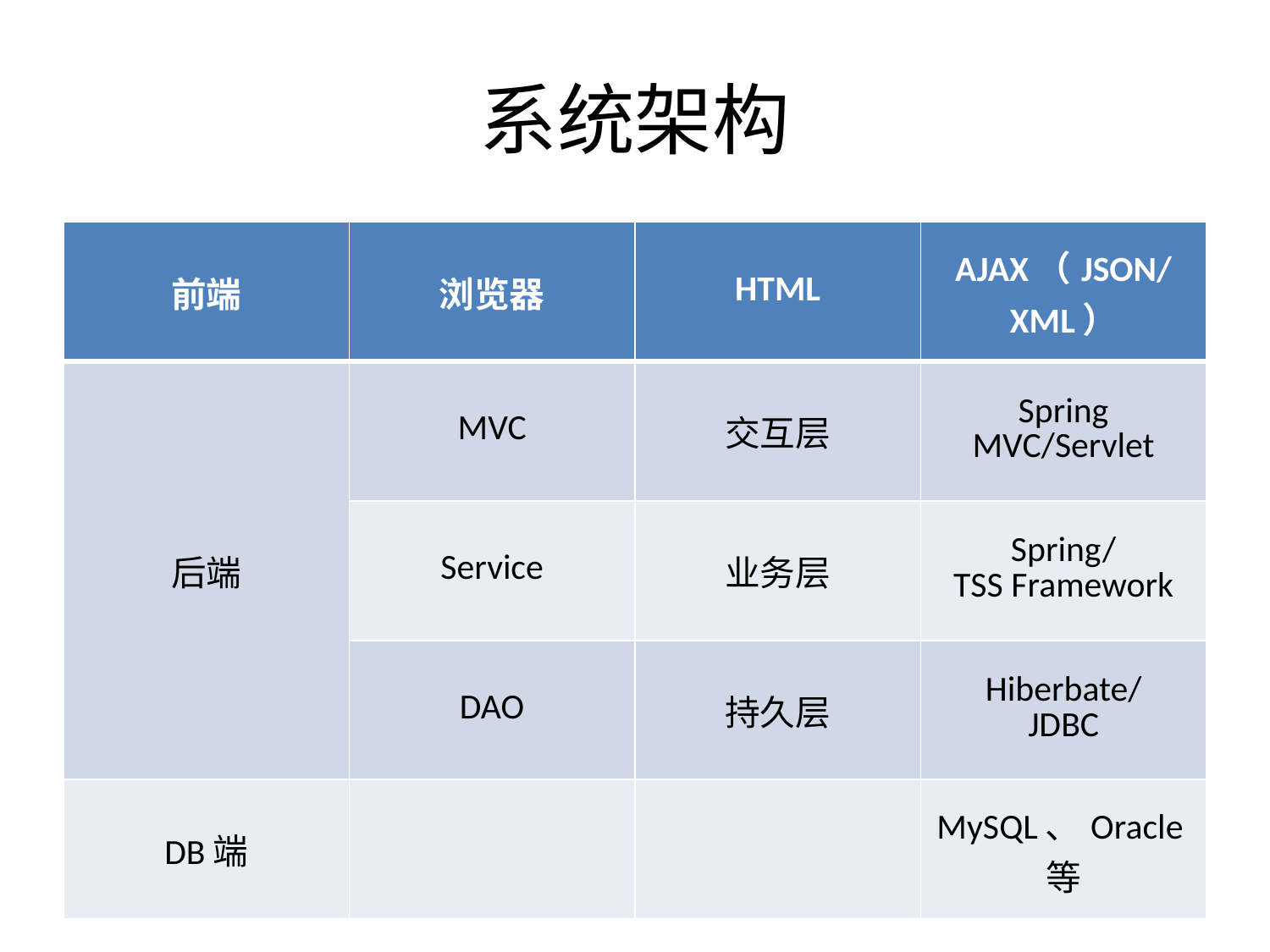

# 系统架构
| 前端 | 浏览器 | HTML | AJAX（JSON/XML） |
| --- | --- | --- | --- |
| 后端 | MVC | 交互层 | Spring MVC/Servlet |
|  | Service | 业务层 | Spring/ TSS Framework |
|  | DAO | 持久层 | Hiberbate/ JDBC |
| DB端 |  |  | MySQL、Oracle等 |